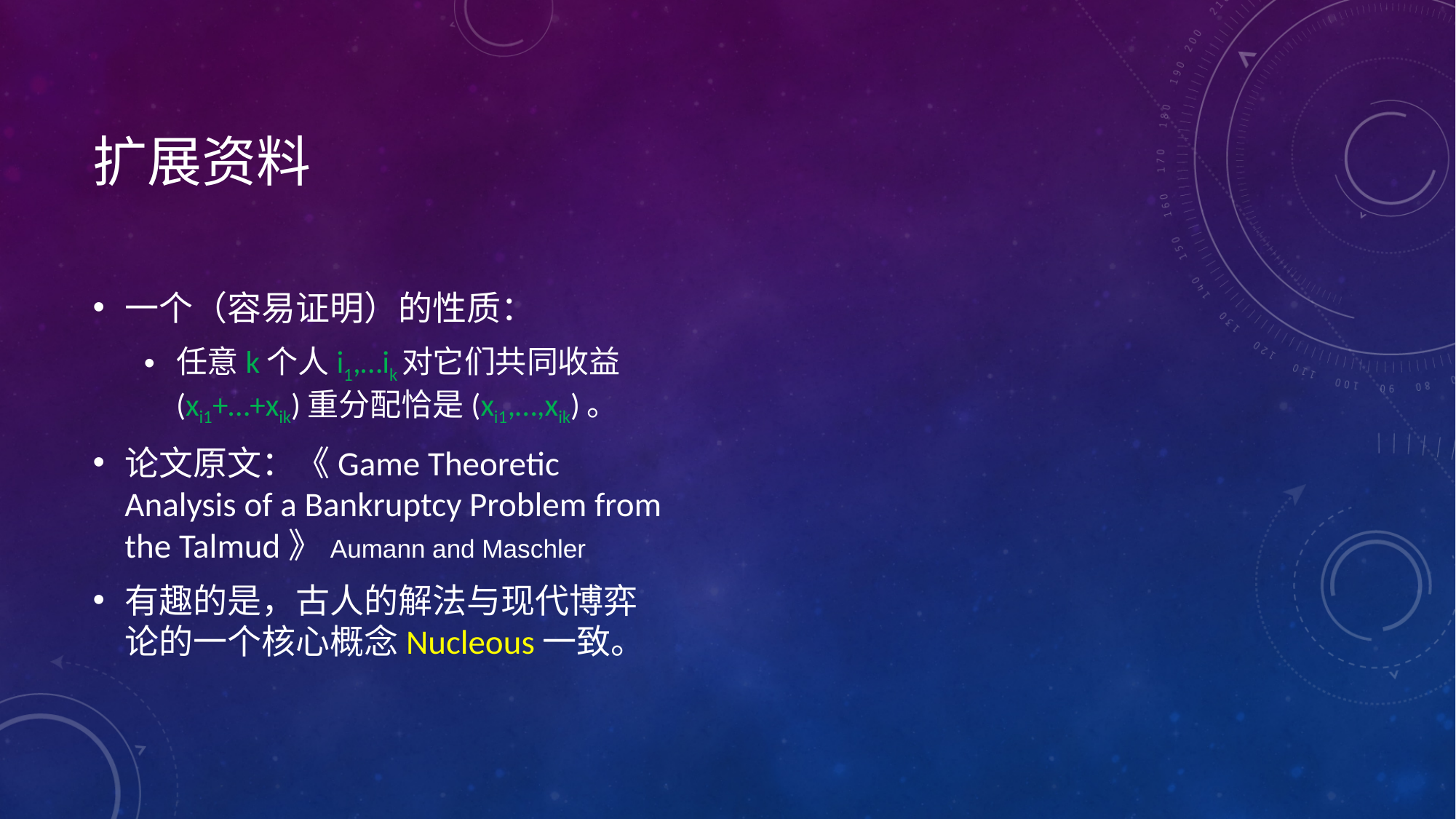

# 扩展资料
一个（容易证明）的性质：
任意k个人i1,…ik对它们共同收益(xi1+…+xik)重分配恰是(xi1,…,xik)。
论文原文：《Game Theoretic Analysis of a Bankruptcy Problem from the Talmud》Aumann and Maschler
有趣的是，古人的解法与现代博弈论的一个核心概念Nucleous一致。